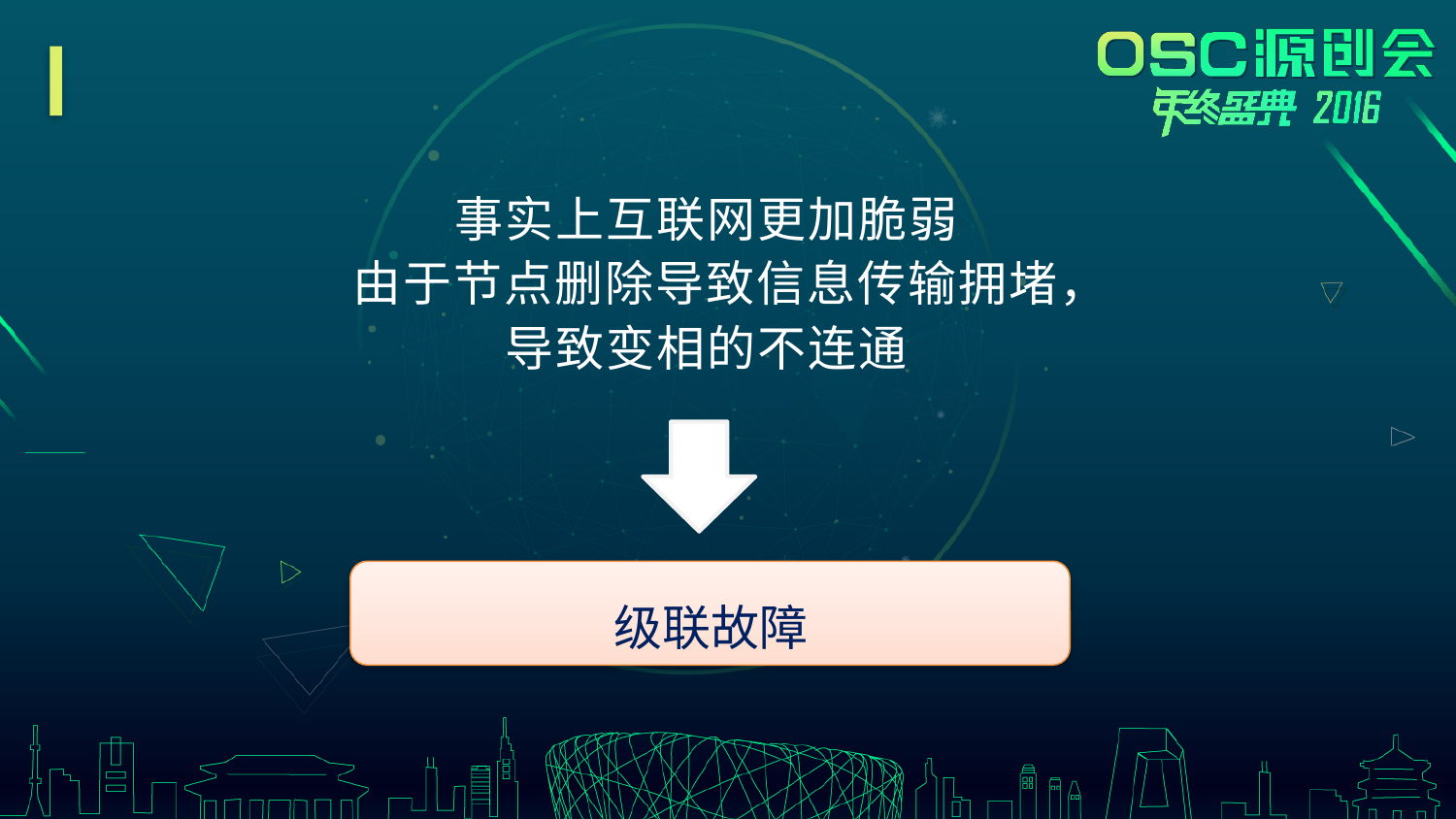

事实上互联网更加脆弱
由于节点删除导致信息传输拥堵，导致变相的不连通

级联故障